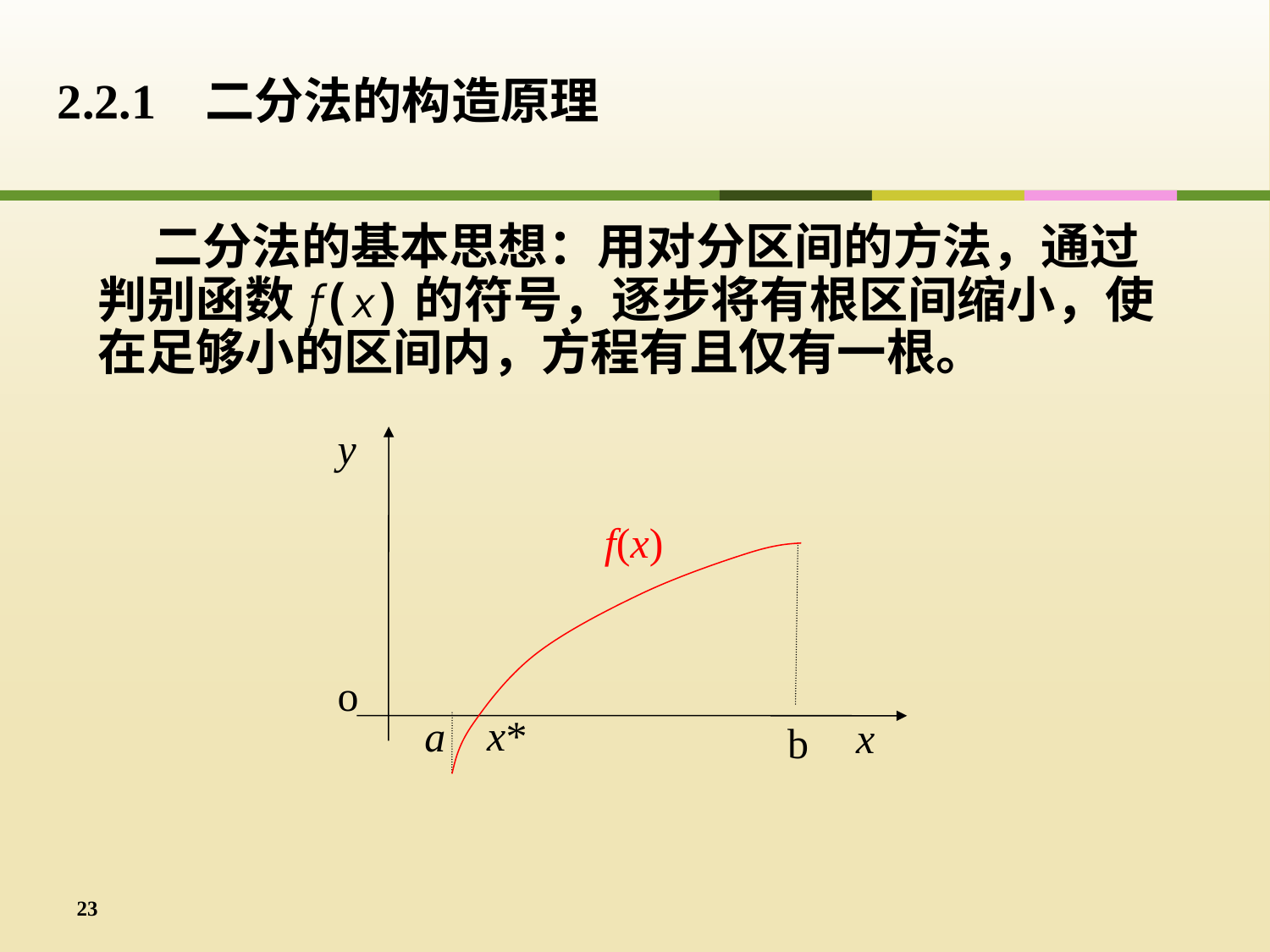

2.2.1   二分法的构造原理
    二分法的基本思想：用对分区间的方法，通过判别函数f(x)的符号，逐步将有根区间缩小，使在足够小的区间内，方程有且仅有一根。
y

f(x)

o
x*
a
x
b

23